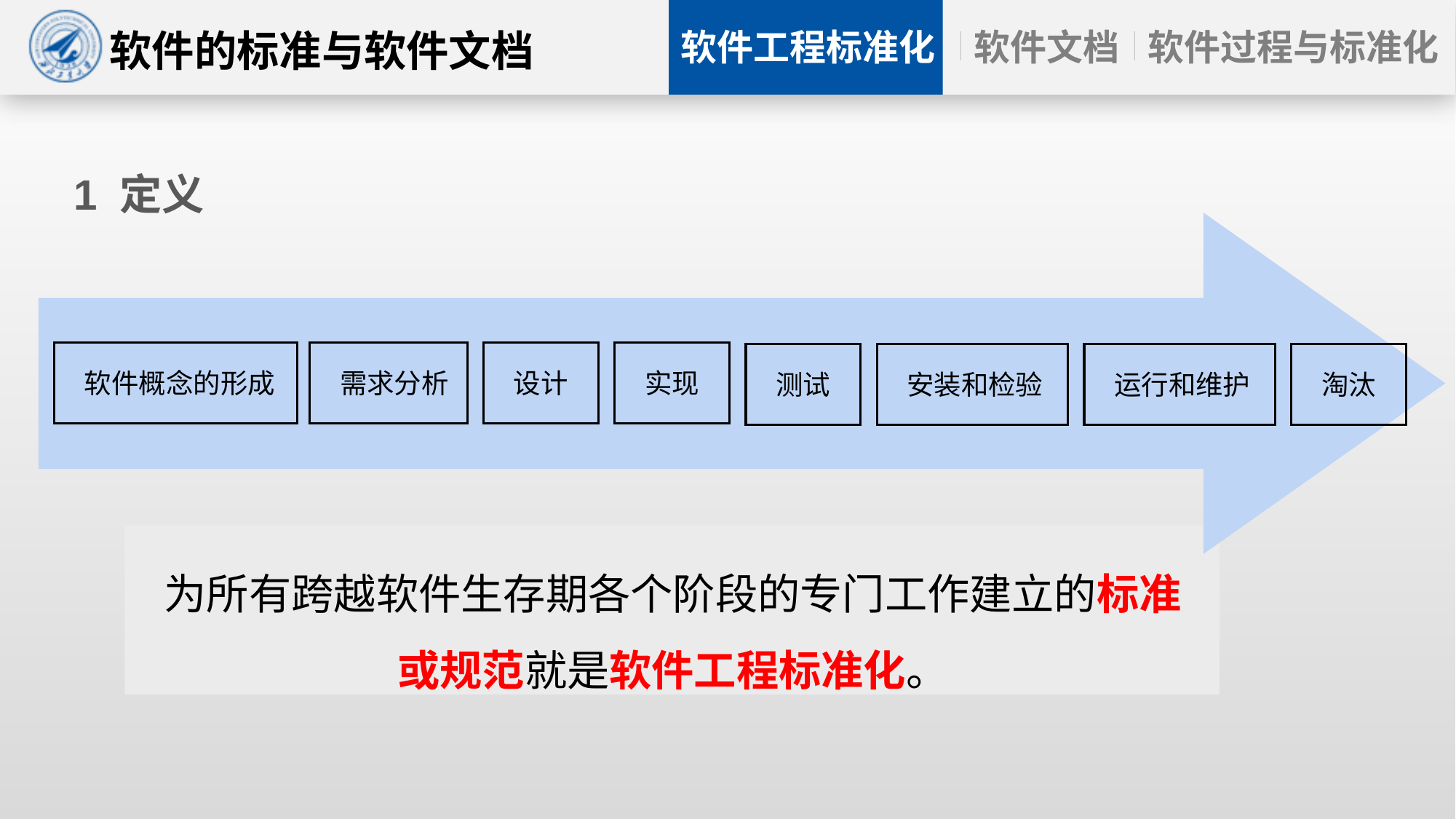

# 1 定义

软件概念的形成
需求分析
设计
实现
测试
安装和检验
运行和维护
淘汰
为所有跨越软件生存期各个阶段的专门工作建立的标准或规范就是软件工程标准化。